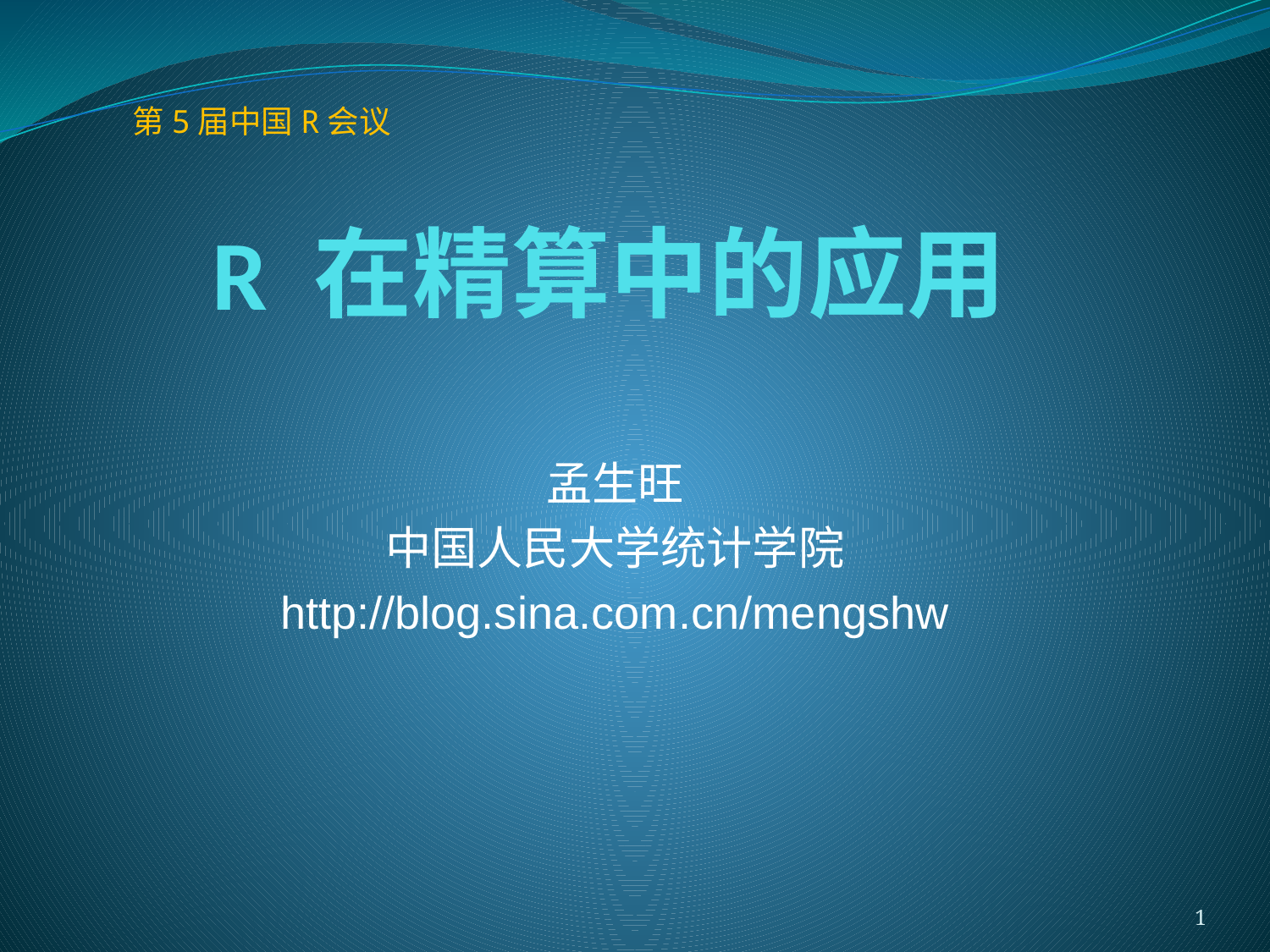

# R 在精算中的应用
第5届中国R会议
孟生旺
中国人民大学统计学院
http://blog.sina.com.cn/mengshw
1